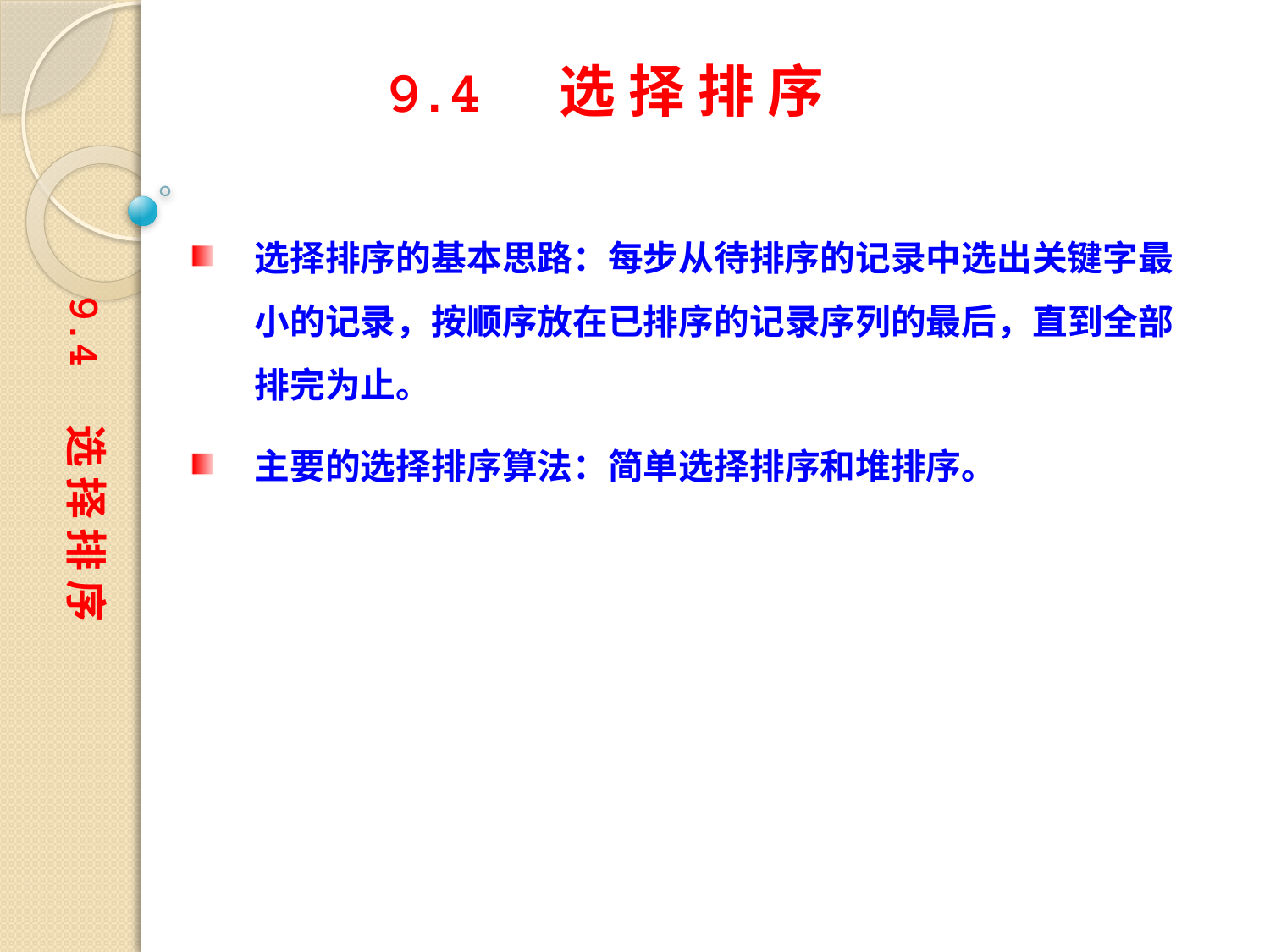

9.4  选 择 排 序
选择排序的基本思路：每步从待排序的记录中选出关键字最小的记录，按顺序放在已排序的记录序列的最后，直到全部排完为止。
主要的选择排序算法：简单选择排序和堆排序。
9.4  选 择 排 序